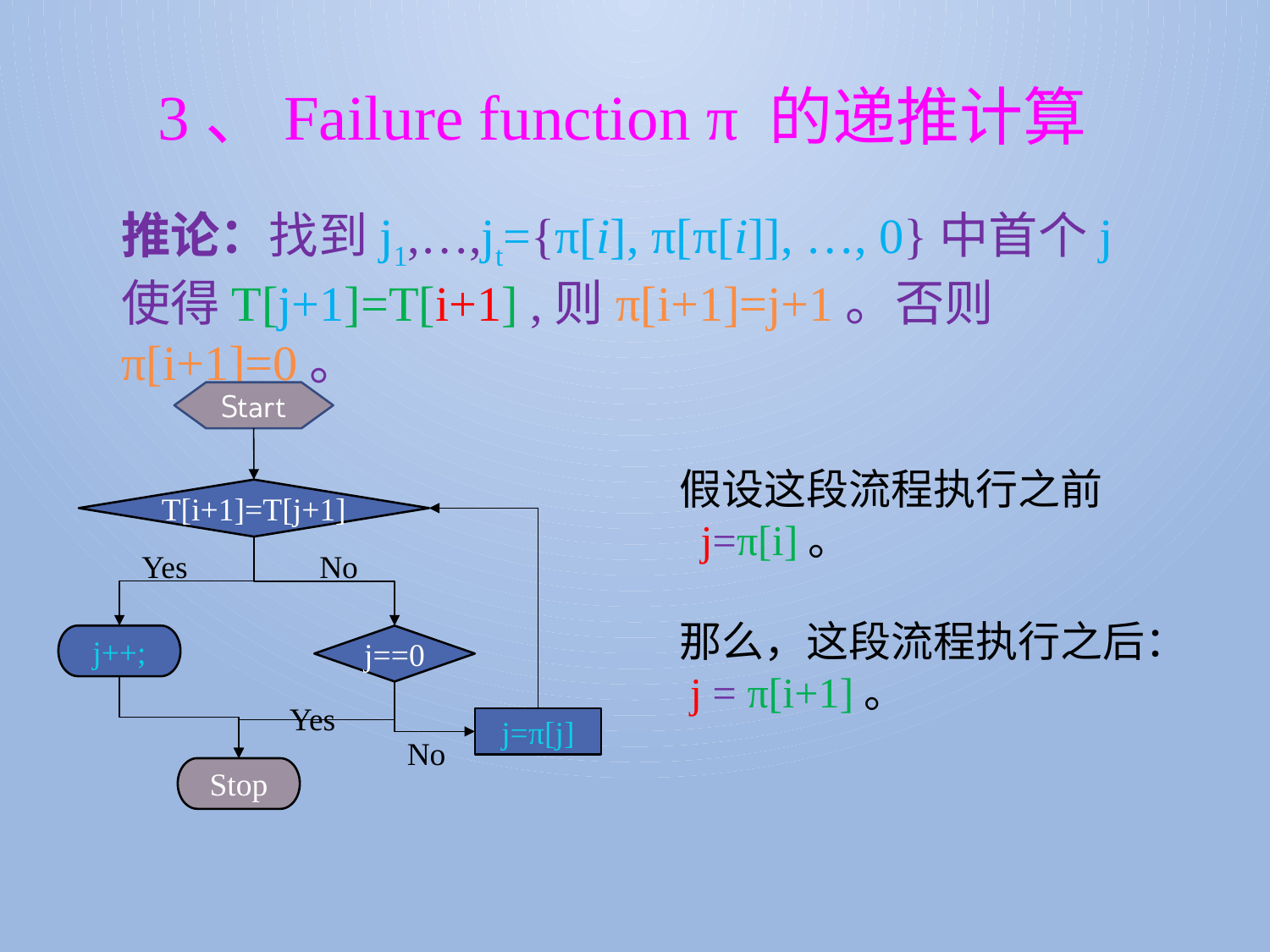

3、Failure function π 的递推计算
推论：找到j1,…,jt={π[i], π[π[i]], …, 0}中首个j使得T[j+1]=T[i+1] ,则π[i+1]=j+1。否则π[i+1]=0。
Start
T[i+1]=T[j+1]
No
Yes
j++;
j==0
Yes
j=π[j]
No
Stop
假设这段流程执行之前
  j=π[i]。

那么，这段流程执行之后：
 j = π[i+1]。